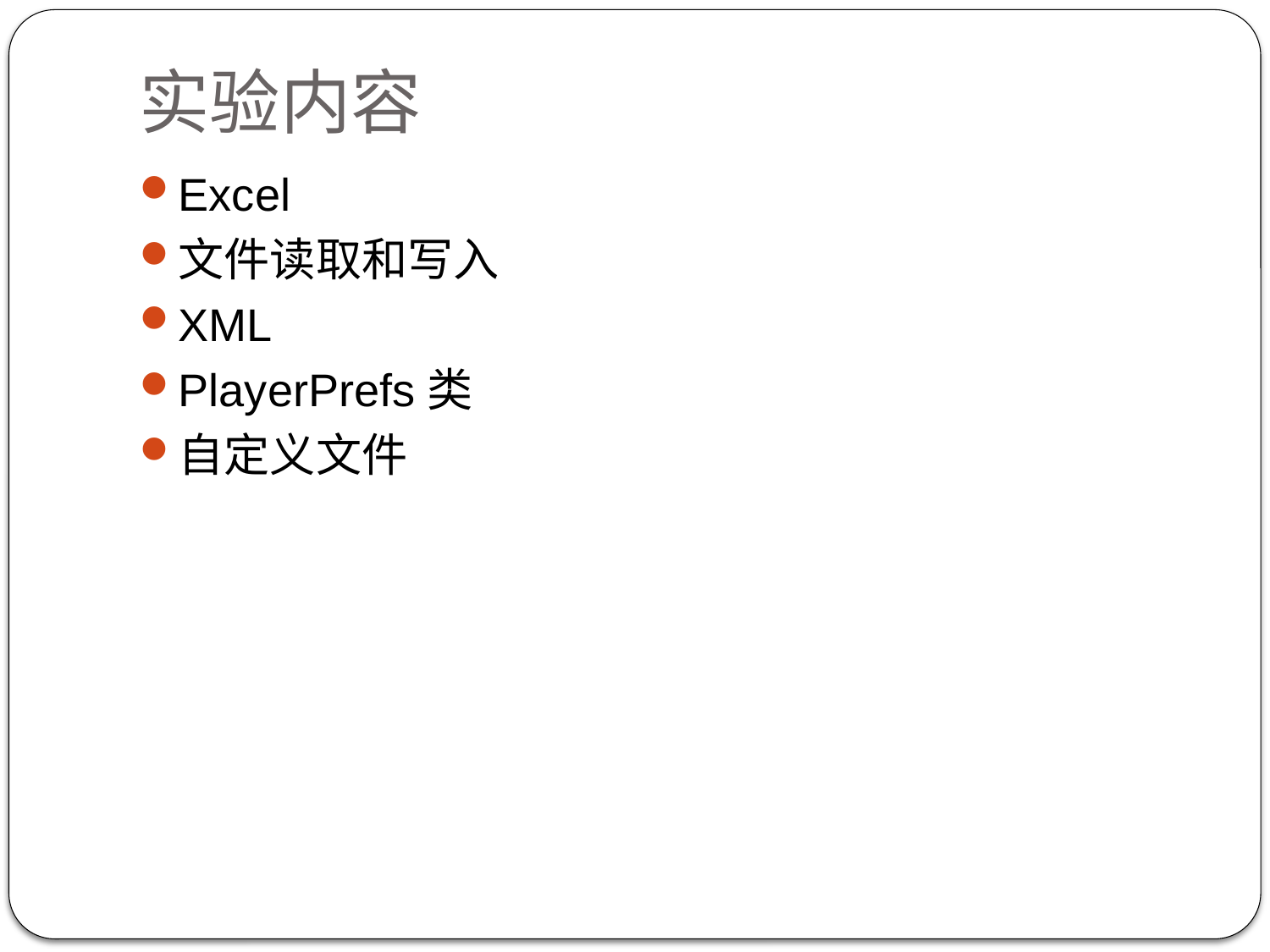

# 实验内容
Excel
文件读取和写入
XML
PlayerPrefs类
自定义文件